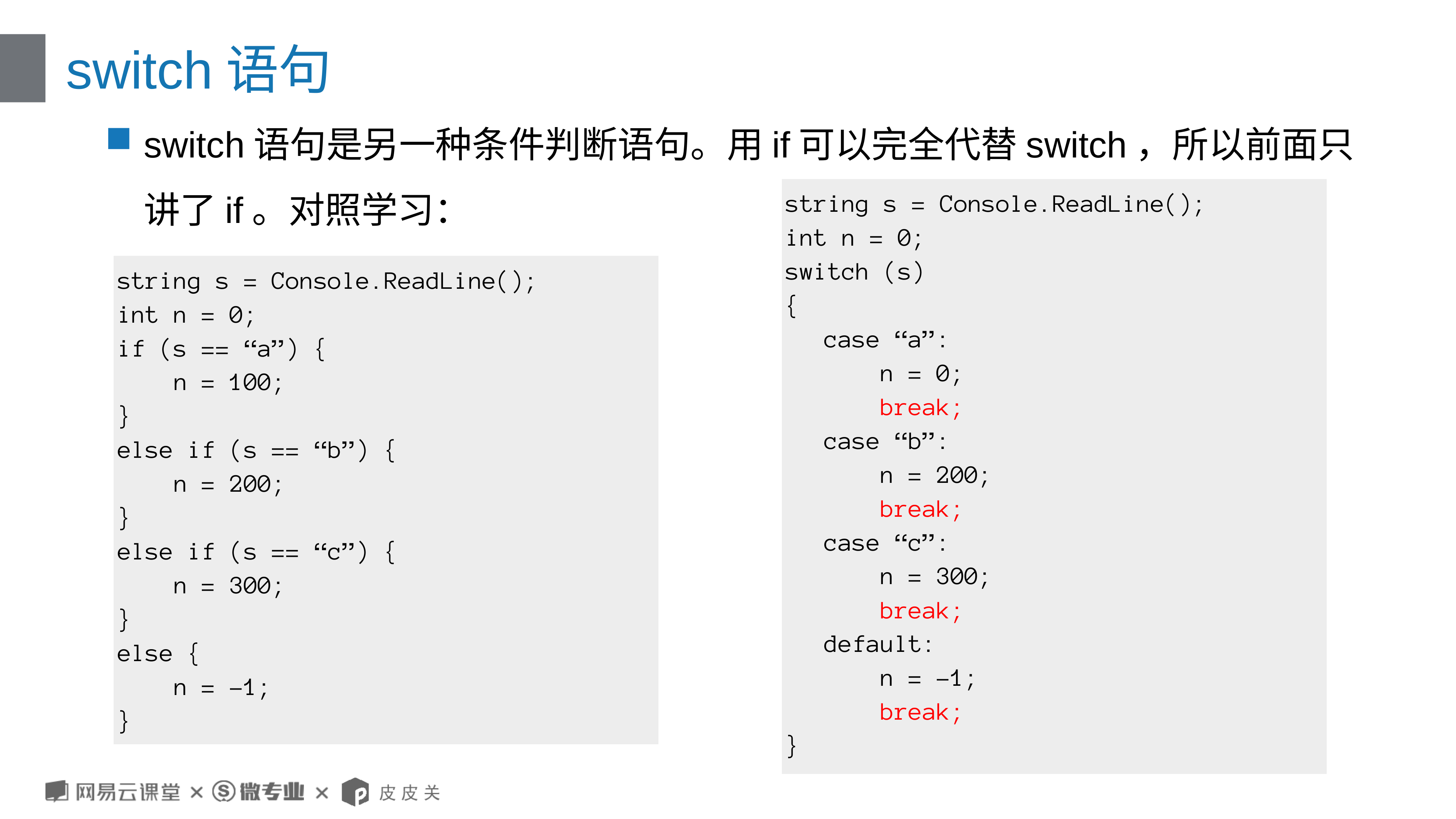

# switch语句
switch语句是另一种条件判断语句。用if可以完全代替switch，所以前面只讲了if。对照学习：
string s = Console.ReadLine();
int n = 0;
switch (s)
{
case “a”:
    n = 0;
    break;
case “b”:
    n = 200;
    break;
case “c”:
    n = 300;
    break;
default:
    n = -1;
    break;
}
string s = Console.ReadLine();
int n = 0;
if (s == “a”) {
    n = 100;
}
else if (s == “b”) {
    n = 200;
}
else if (s == “c”) {
    n = 300;
}
else {
    n = -1;
}